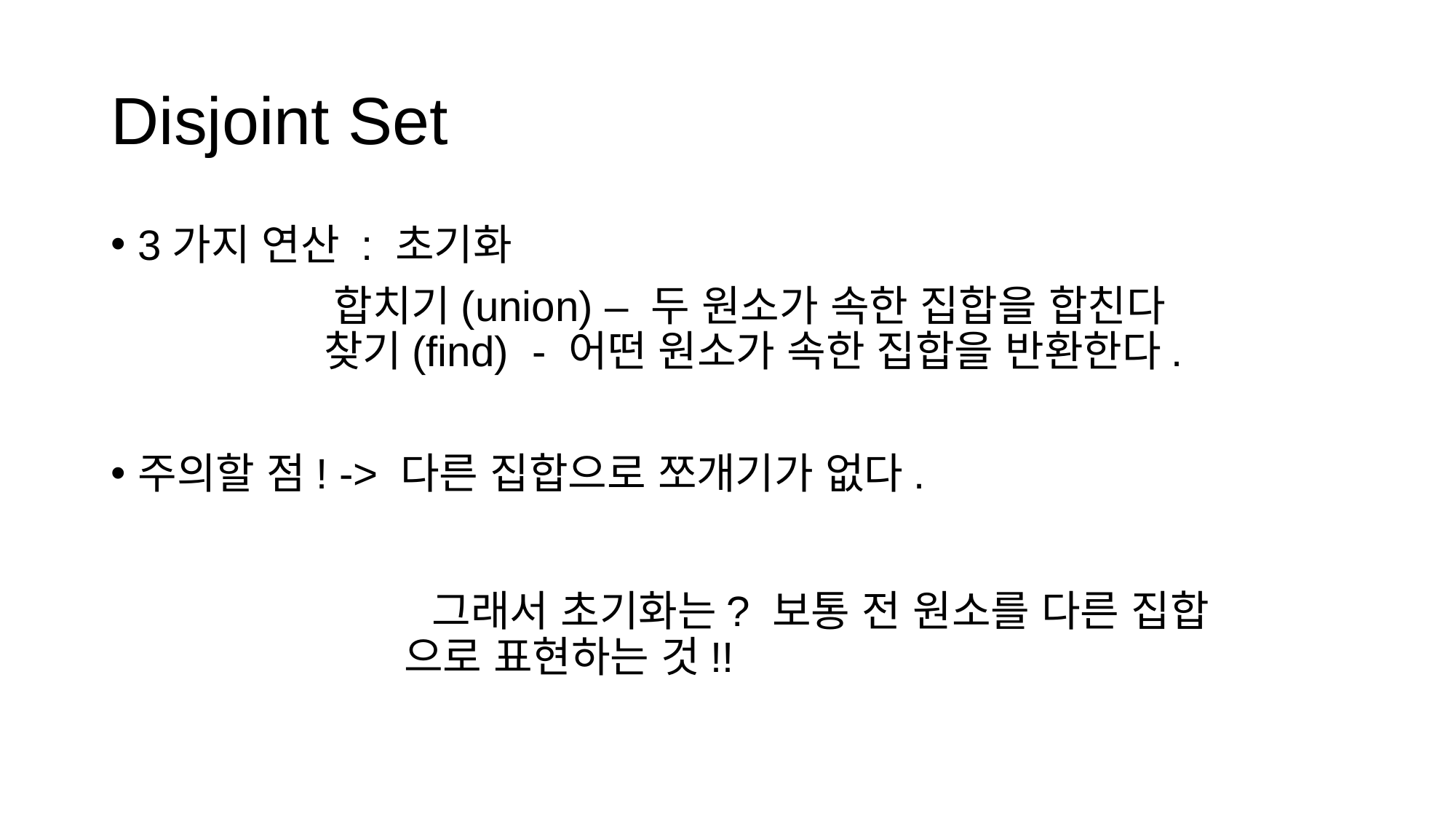

# Disjoint Set
3가지 연산 : 초기화
                  합치기(union) – 두 원소가 속한 집합을 합친다
                  찾기(find)  - 어떤 원소가 속한 집합을 반환한다.

주의할 점! -> 다른 집합으로 쪼개기가 없다.
                        그래서 초기화는? 보통 전 원소를 다른 집합          			    으로 표현하는 것!!